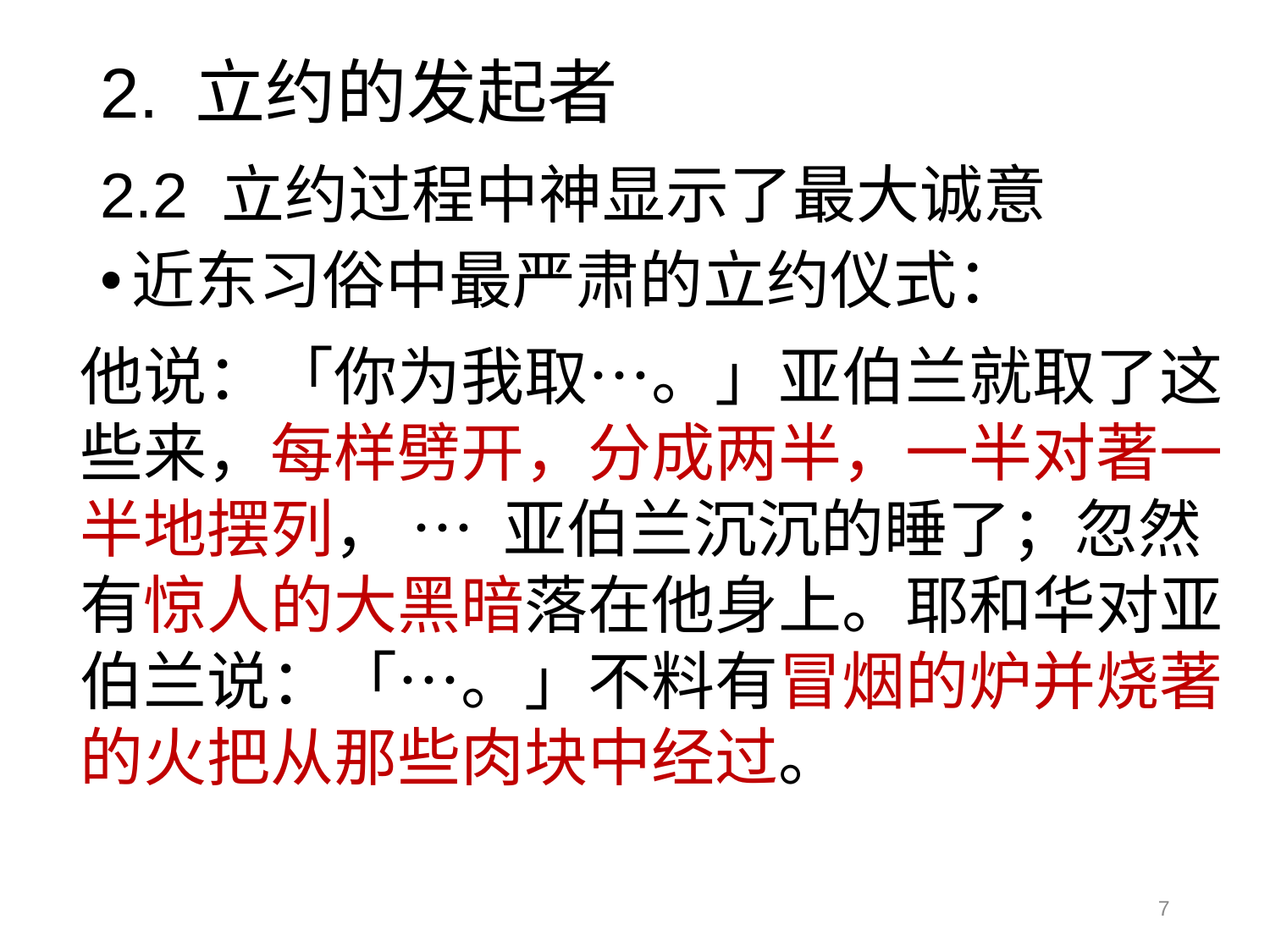

# 2. 立约的发起者
2.2 立约过程中神显示了最大诚意
近东习俗中最严肃的立约仪式：

他说：「你为我取…。」亚伯兰就取了这些来，每样劈开，分成两半，一半对著一半地摆列， …  亚伯兰沉沉的睡了；忽然有惊人的大黑暗落在他身上。耶和华对亚伯兰说：「…。」不料有冒烟的炉并烧著的火把从那些肉块中经过。
7